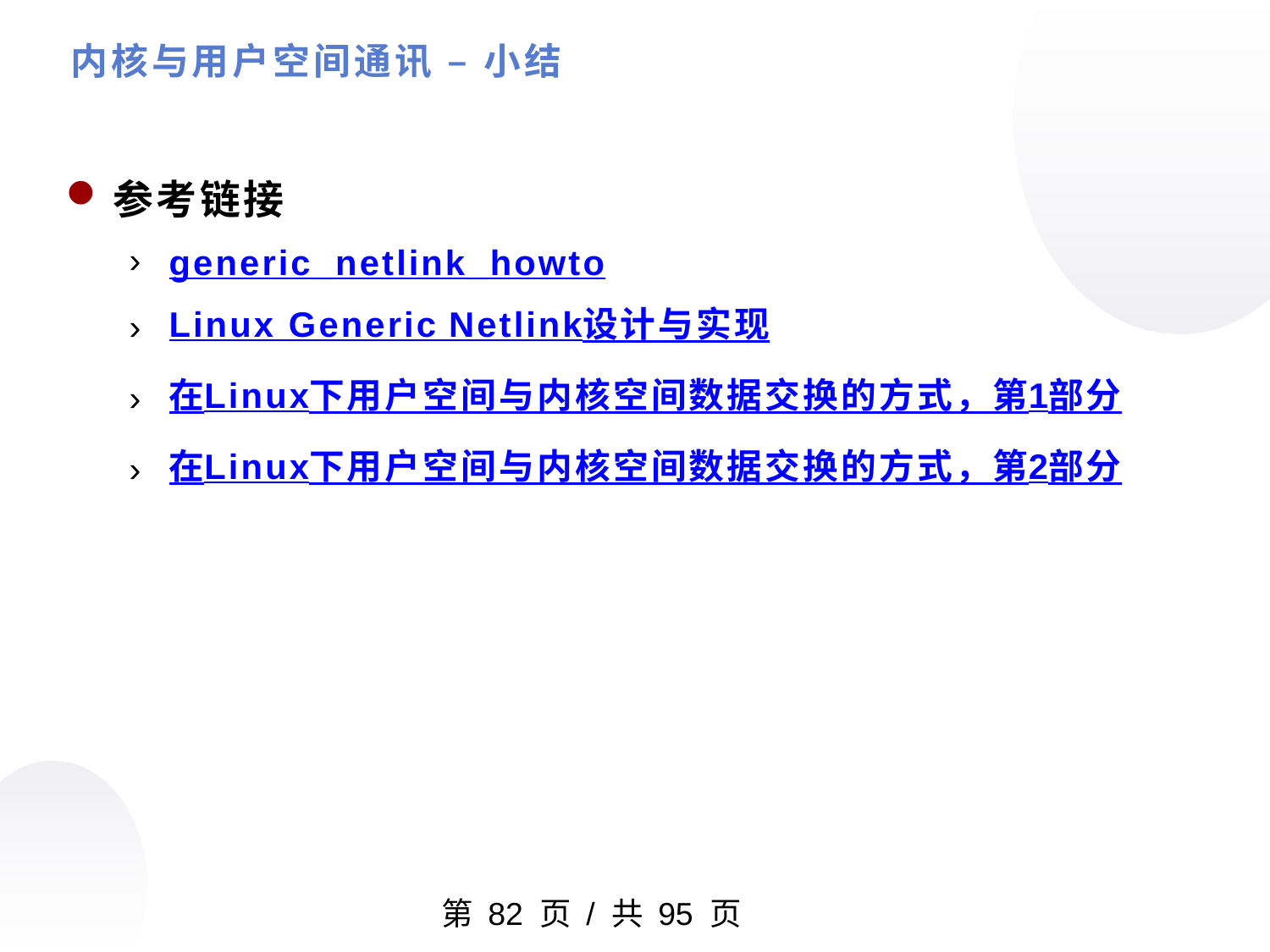

内核与用户空间通讯 – 小结

参考链接
generic_netlink_howto
Linux Generic Netlink设计与实现
在Linux下用户空间与内核空间数据交换的方式，第1部分
在Linux下用户空间与内核空间数据交换的方式，第2部分

第 82 页 / 共 95 页